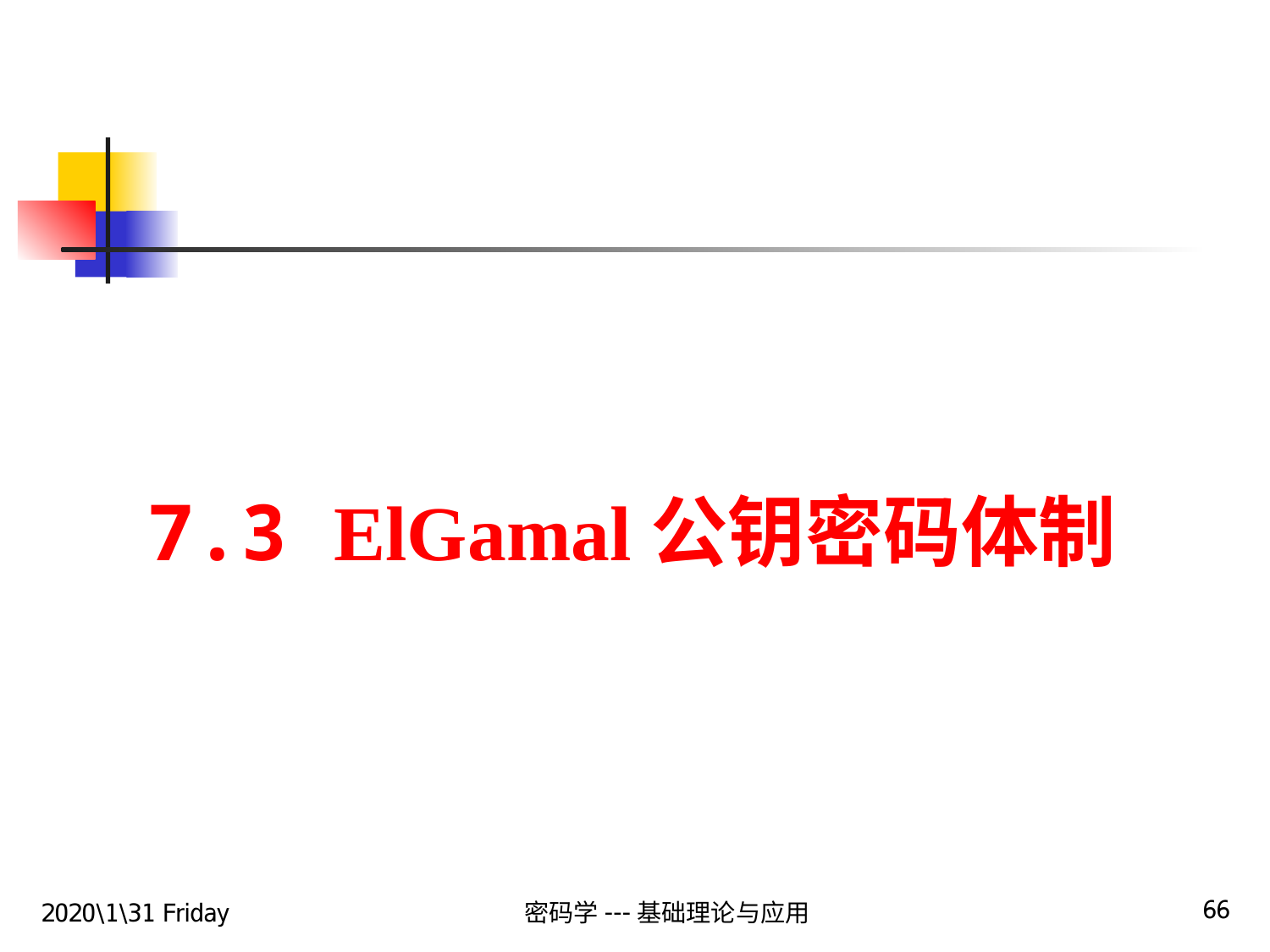

# 7.3 ElGamal公钥密码体制
66
2020\1\31 Friday
密码学---基础理论与应用